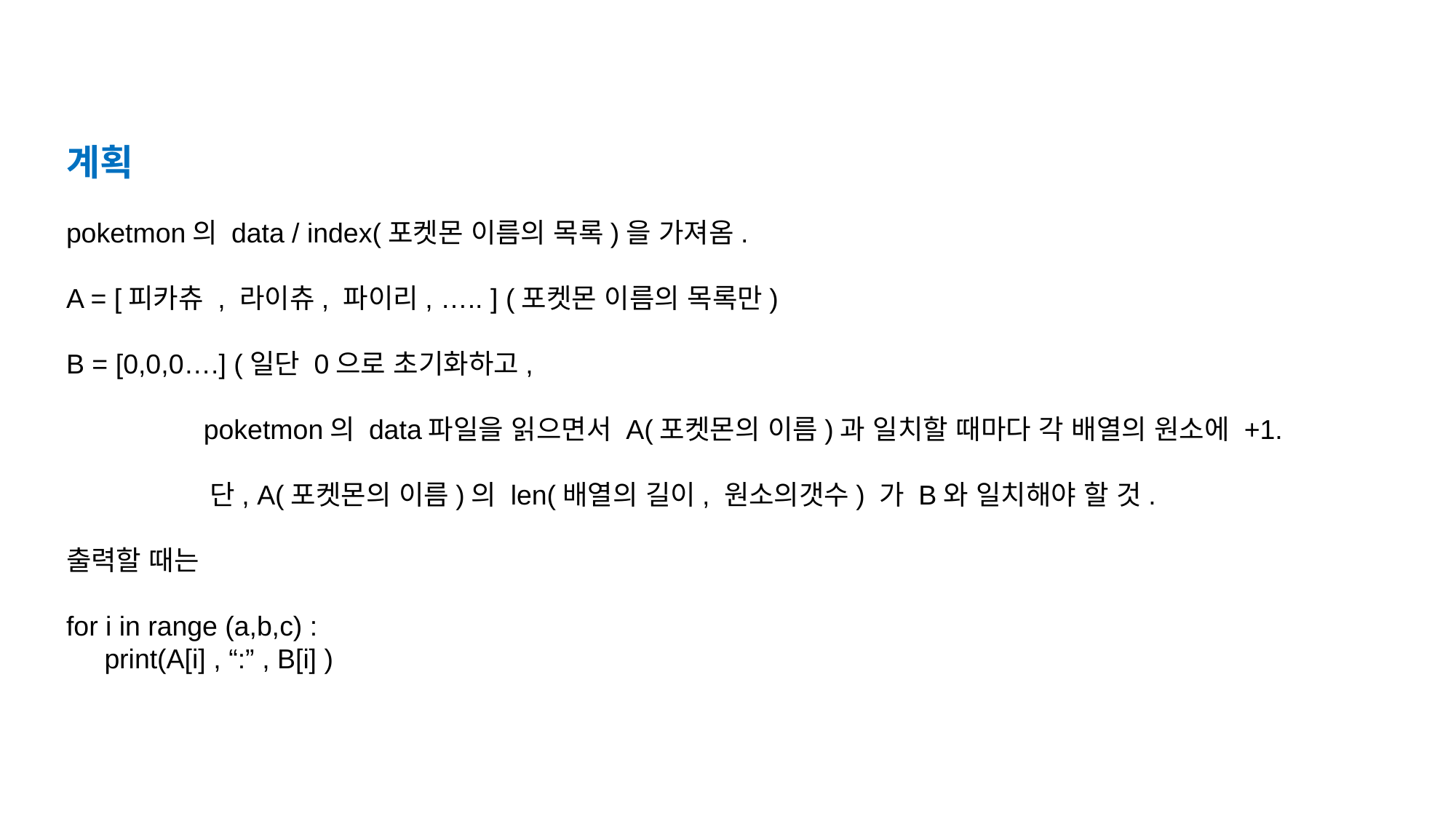

계획

poketmon의 data / index(포켓몬 이름의 목록)을 가져옴.

A = [피카츄 , 라이츄, 파이리, ….. ] (포켓몬 이름의 목록만)

B = [0,0,0….] (일단 0으로 초기화하고,

                  poketmon의 data파일을 읽으면서 A(포켓몬의 이름)과 일치할 때마다 각 배열의 원소에 +1.

                  단, A(포켓몬의 이름)의 len(배열의 길이, 원소의갯수) 가 B와 일치해야 할 것.

출력할 때는

for i in range (a,b,c) :
     print(A[i] , “:” , B[i] )